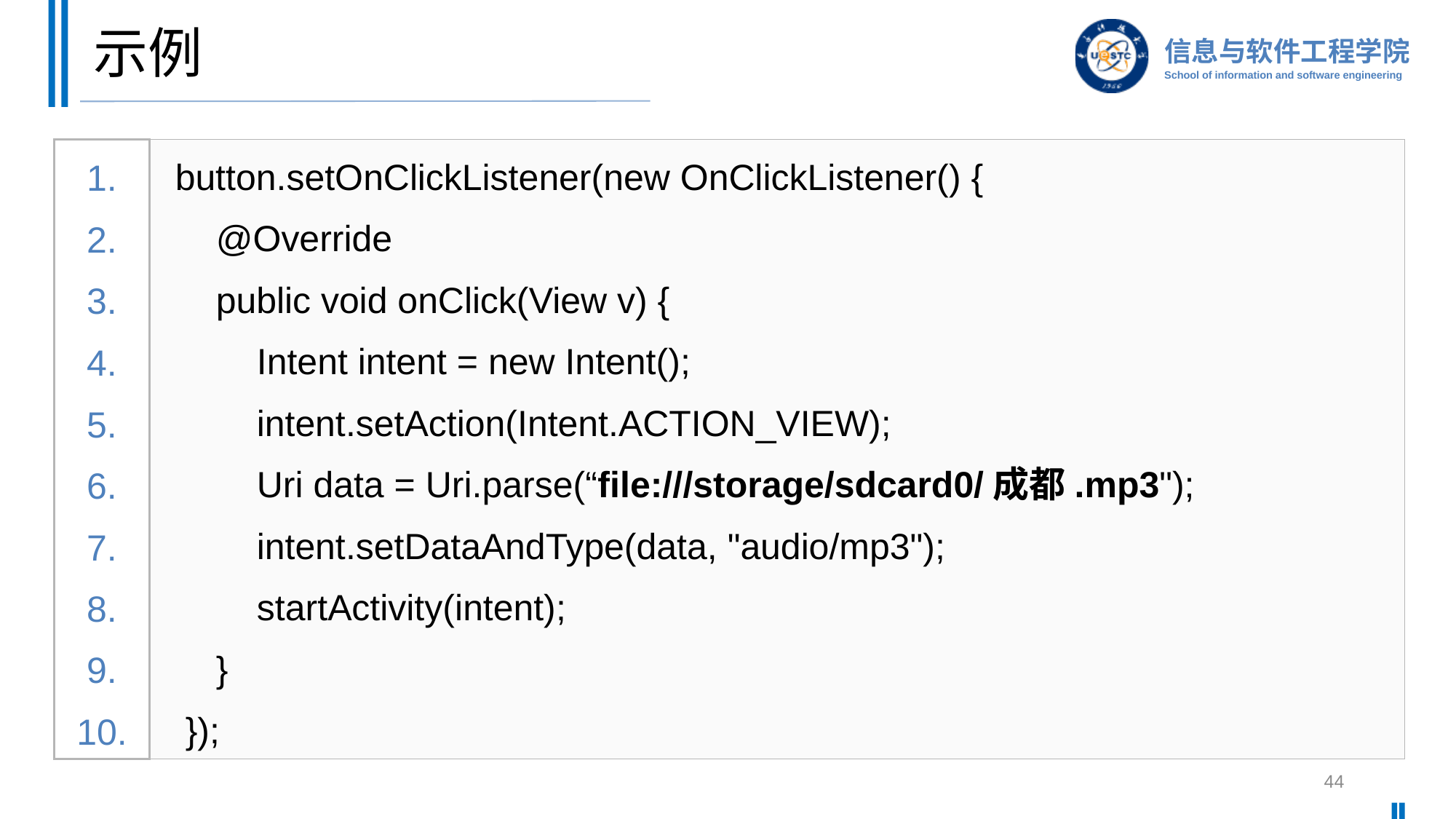

# 示例
1.
2.
3.
4.
5.
6.
7.
8.
9.
10.
button.setOnClickListener(new OnClickListener() {
    @Override
    public void onClick(View v) {
        Intent intent = new Intent();
        intent.setAction(Intent.ACTION_VIEW);
        Uri data = Uri.parse(“file:///storage/sdcard0/成都.mp3");
        intent.setDataAndType(data, "audio/mp3");
        startActivity(intent);
    }
 });
44